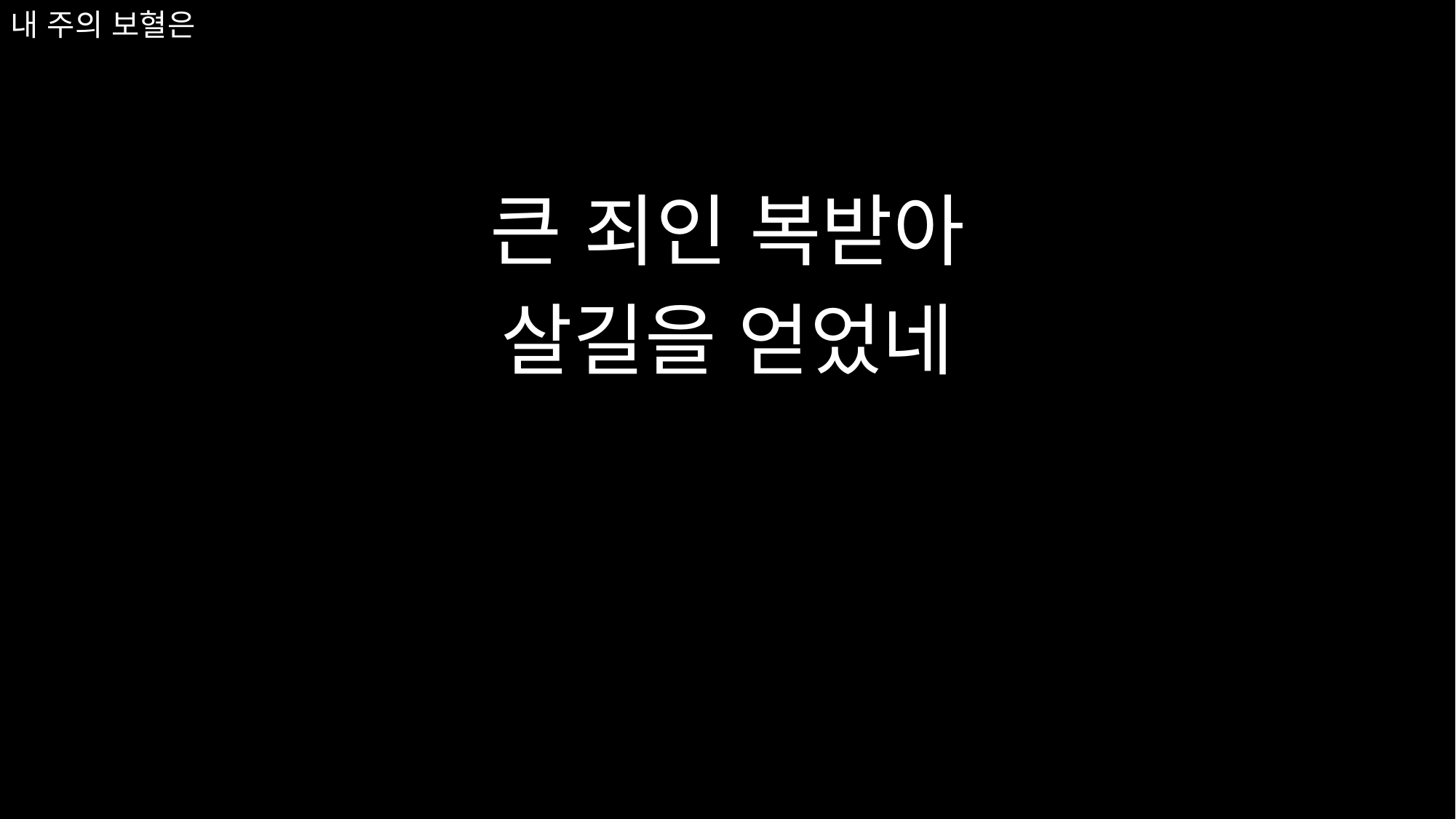

큰 죄인 복받아
살길을 얻었네
# 내 주의 보혈은